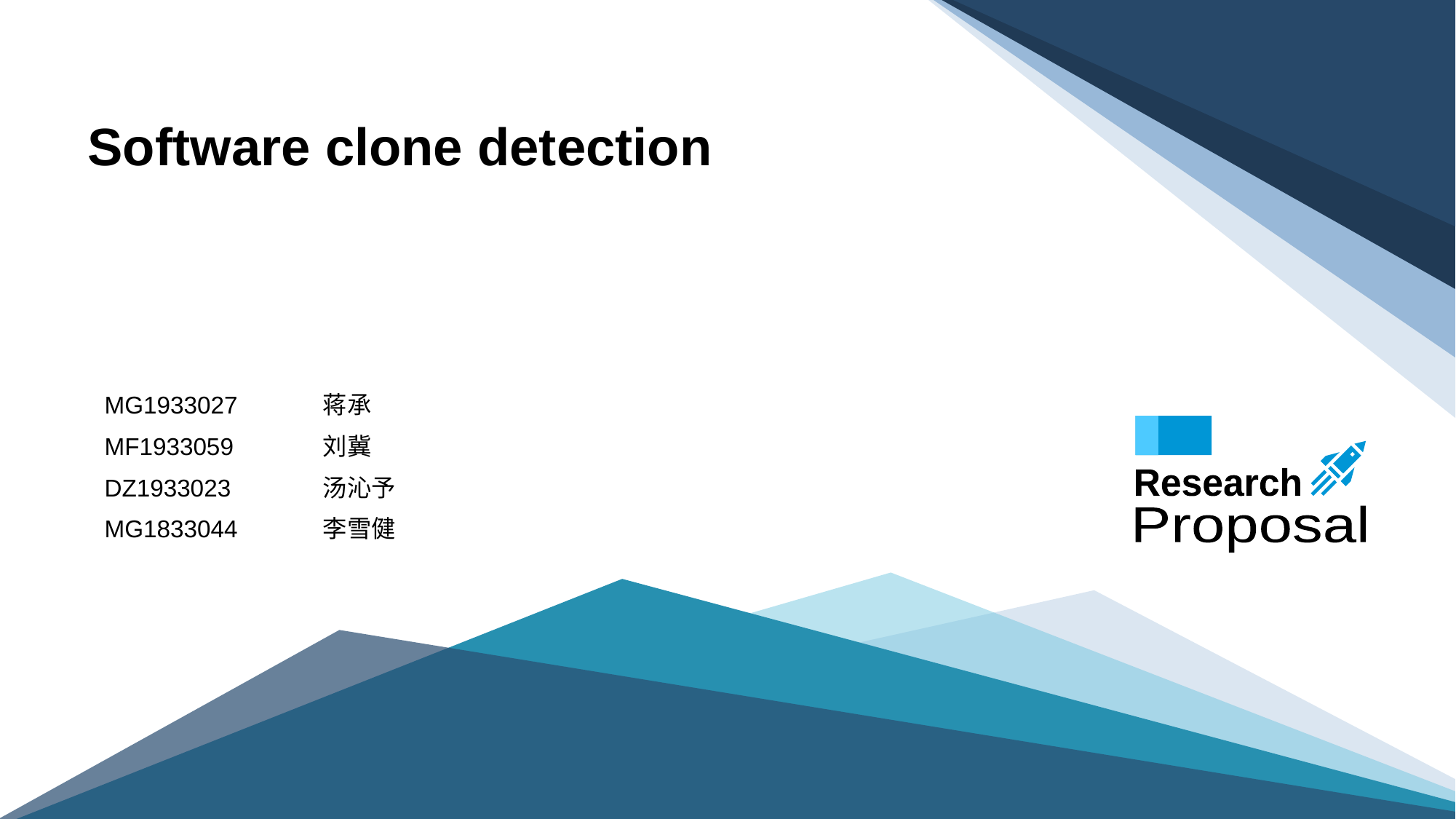

# Software clone detection
MG1933027	蒋承
MF1933059	刘冀
DZ1933023	汤沁予
MG1833044 	李雪健

Research
Proposal